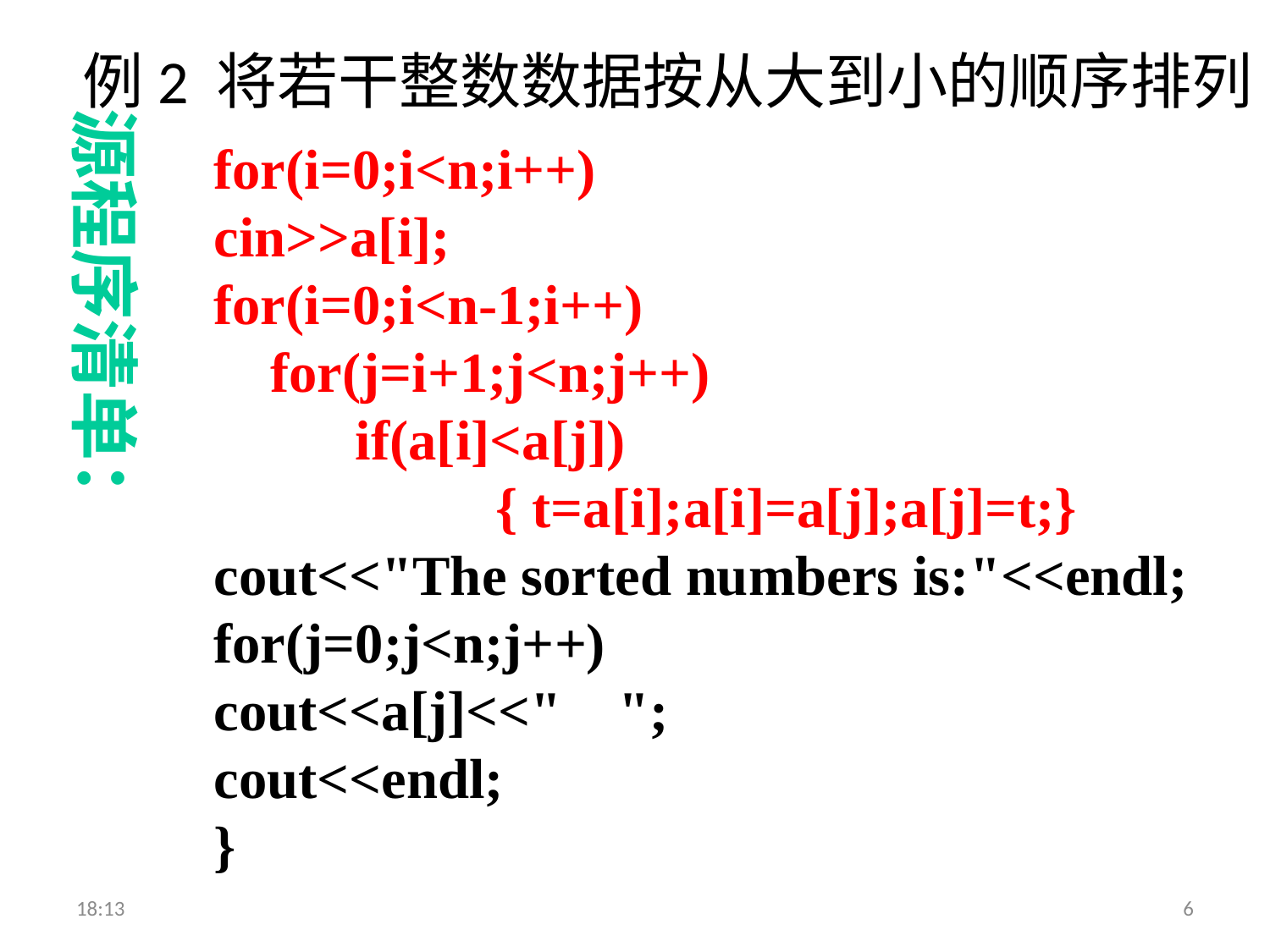

例2 将若干整数数据按从大到小的顺序排列
源程序清单：
for(i=0;i<n;i++)
cin>>a[i];
for(i=0;i<n-1;i++)
    for(j=i+1;j<n;j++)
          if(a[i]<a[j])
		  { t=a[i];a[i]=a[j];a[j]=t;}
cout<<"The sorted numbers is:"<<endl;
for(j=0;j<n;j++)
cout<<a[j]<<"    ";
cout<<endl;
}

18:13
6